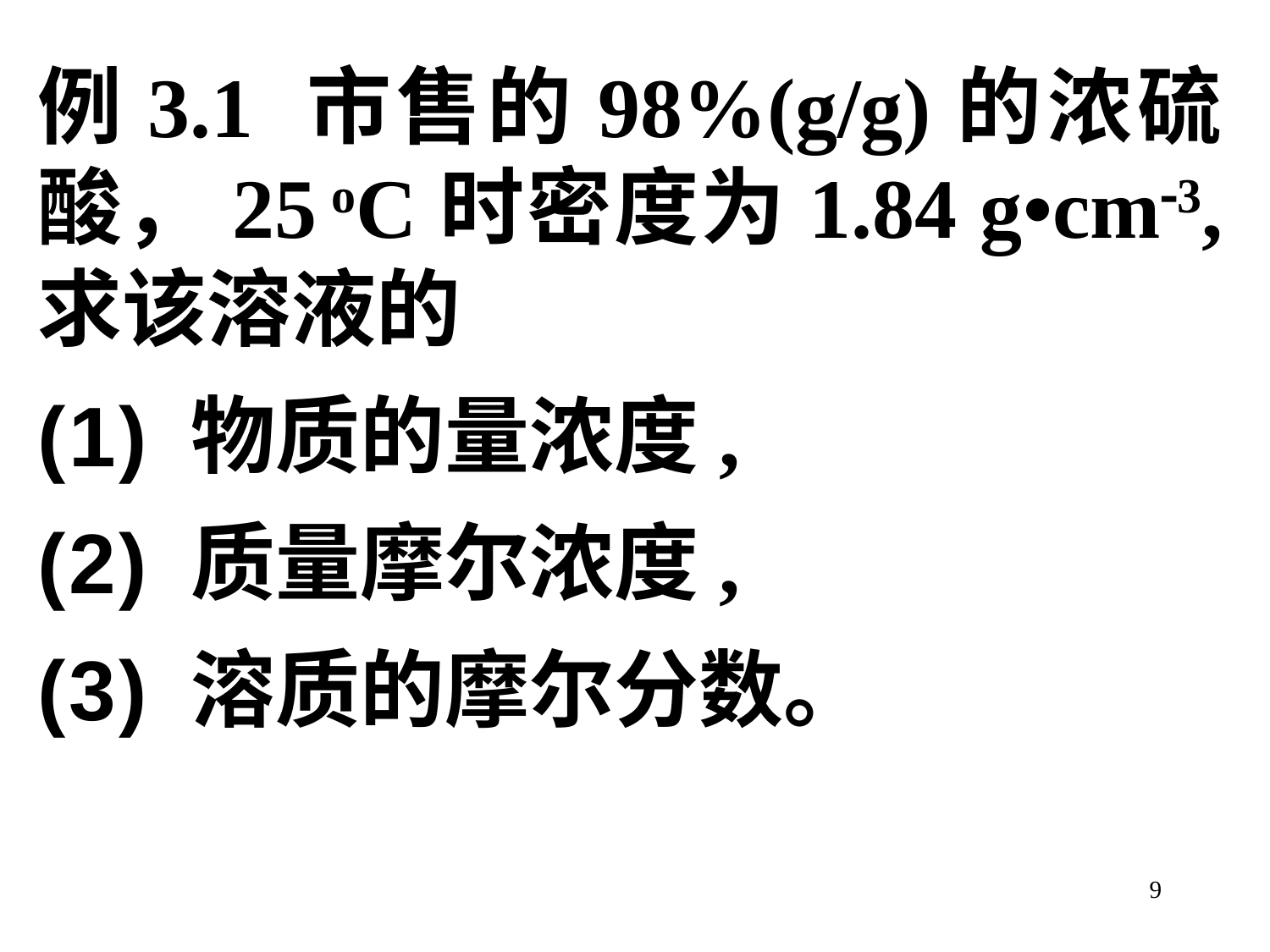

例3.1 市售的98%(g/g)的浓硫酸，25 oC时密度为1.84 g•cm−3, 求该溶液的
 物质的量浓度,
 质量摩尔浓度,
 溶质的摩尔分数。
9